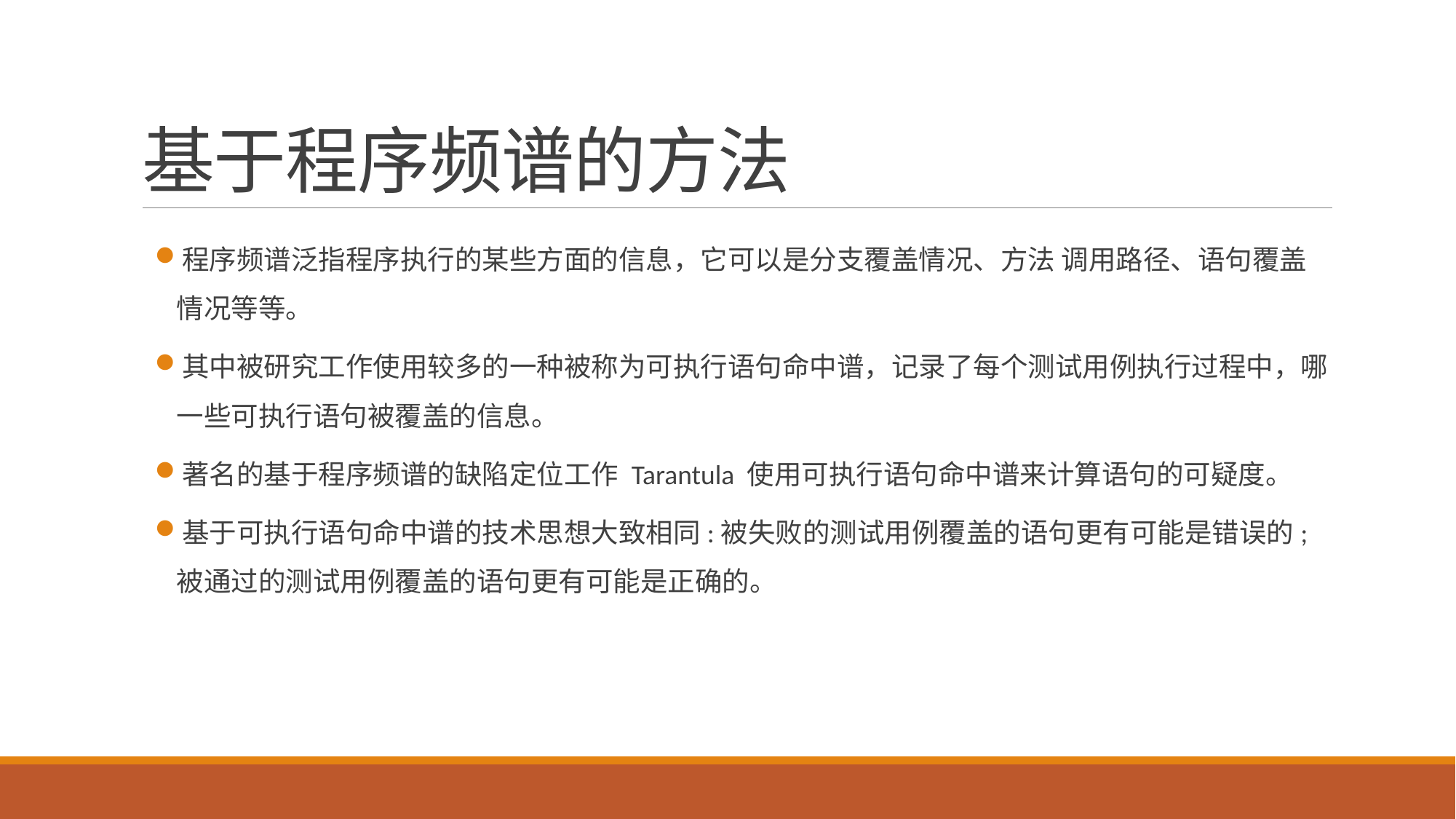

# 基于程序频谱的方法
程序频谱泛指程序执行的某些方面的信息，它可以是分支覆盖情况、方法 调用路径、语句覆盖情况等等。
其中被研究工作使用较多的一种被称为可执行语句命中谱，记录了每个测试用例执行过程中，哪一些可执行语句被覆盖的信息。
著名的基于程序频谱的缺陷定位工作 Tarantula 使用可执行语句命中谱来计算语句的可疑度。
基于可执行语句命中谱的技术思想大致相同:被失败的测试用例覆盖的语句更有可能是错误的;被通过的测试用例覆盖的语句更有可能是正确的。